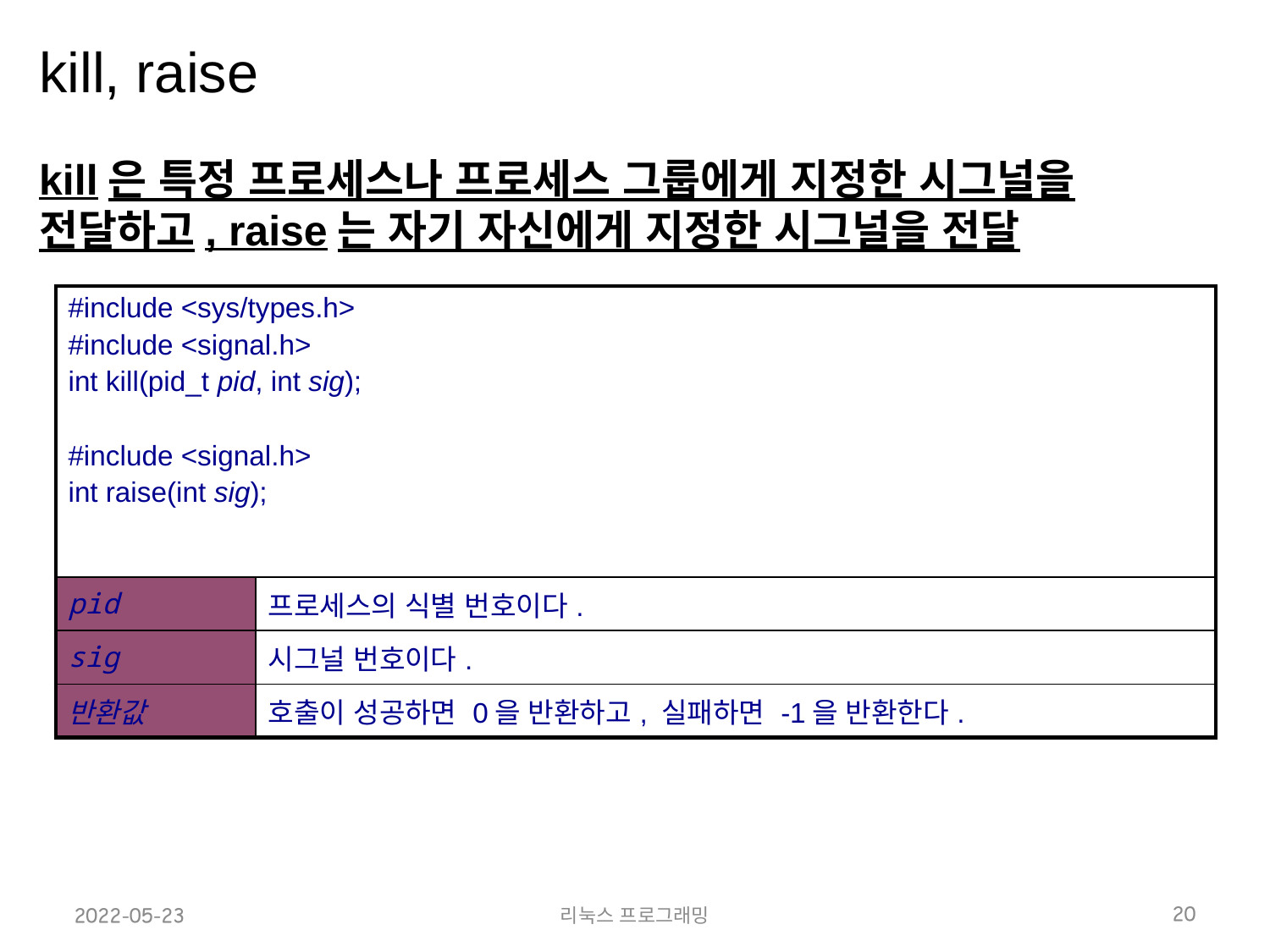

# kill, raise
kill은 특정 프로세스나 프로세스 그룹에게 지정한 시그널을 전달하고, raise는 자기 자신에게 지정한 시그널을 전달

| #include <sys/types.h> #include <signal.h> int kill(pid\_t pid, int sig); #include <signal.h> int raise(int sig); |  |
| --- | --- |
| pid | 프로세스의 식별 번호이다. |
| sig | 시그널 번호이다. |
| 반환값 | 호출이 성공하면 0을 반환하고, 실패하면 -1을 반환한다. |
2022-05-23
리눅스 프로그래밍
20